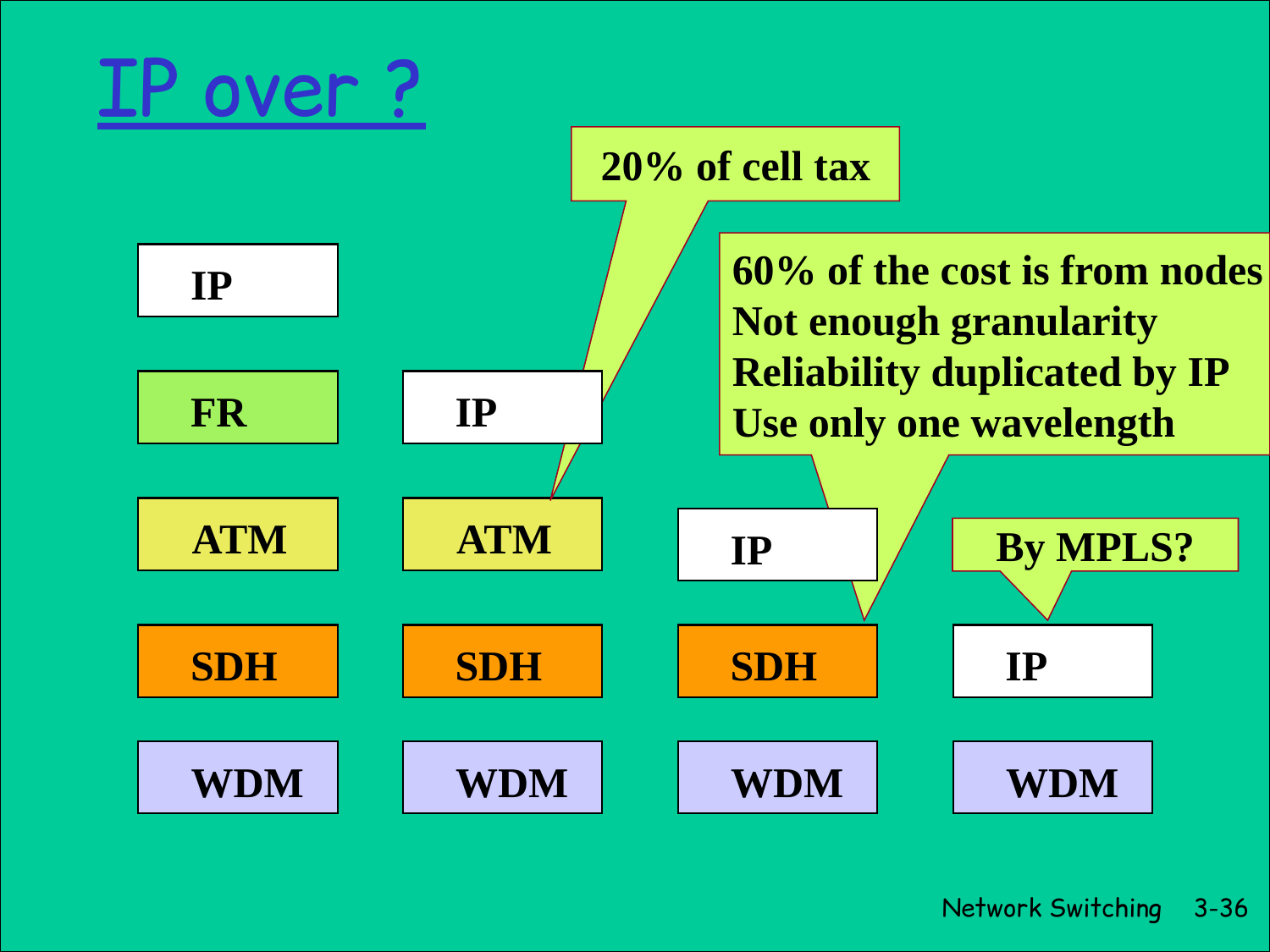

IP over ?
20% of cell tax
60% of the cost is from nodes
Not enough granularity
Reliability duplicated by IP
Use only one wavelength

IP

FR

IP

ATM

ATM

IP
By MPLS?

SDH

SDH

SDH

IP

WDM

WDM

WDM

WDM
Network Switching
3-36
东南大学  36